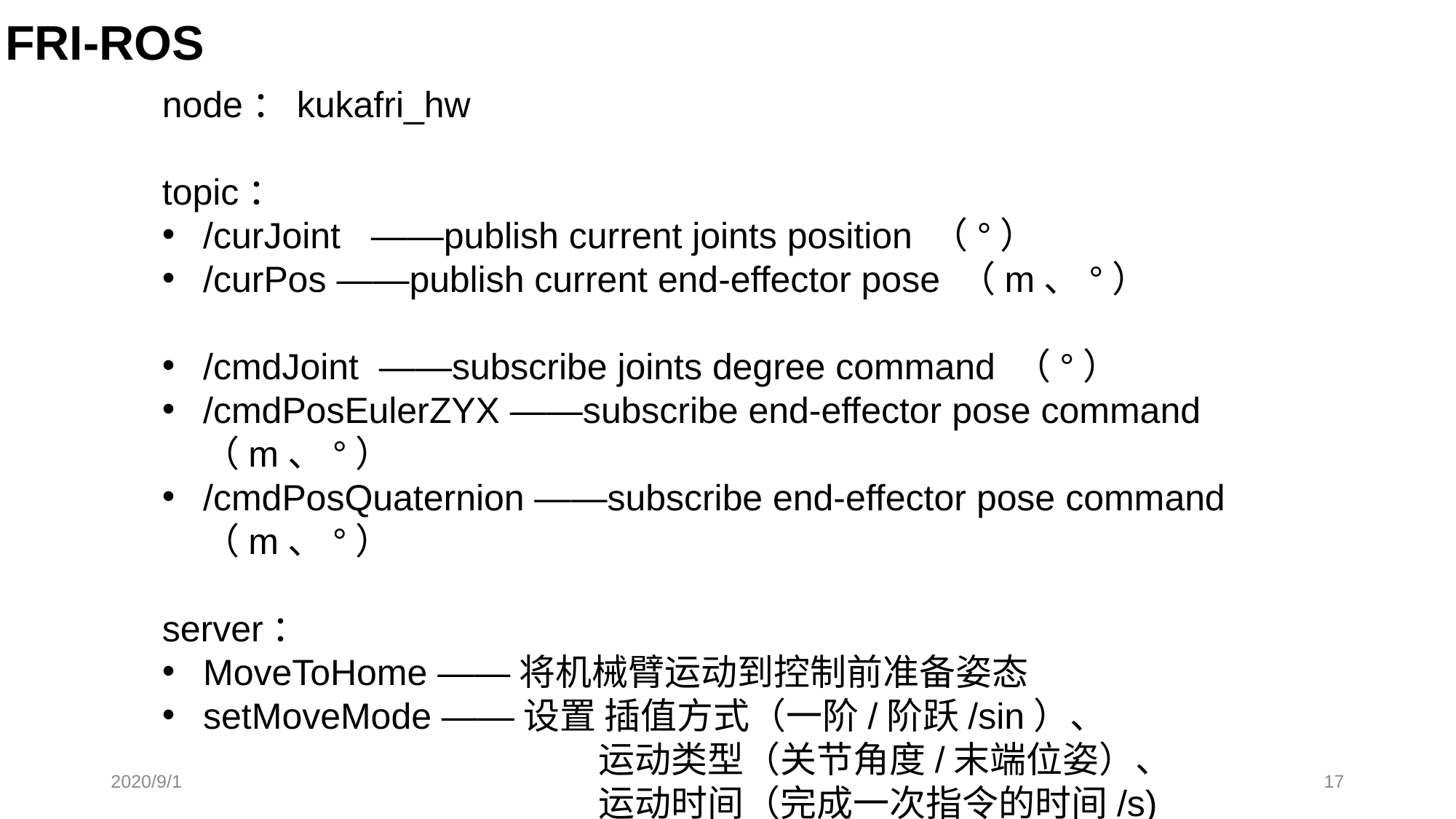

FRI-ROS
node：kukafri_hw

topic：
/curJoint   ——publish current joints position （°）
/curPos ——publish current end-effector pose （m、°）

/cmdJoint  ——subscribe joints degree command （°）
/cmdPosEulerZYX ——subscribe end-effector pose command （m、°）
/cmdPosQuaternion ——subscribe end-effector pose command （m、°）

server：
MoveToHome ——将机械臂运动到控制前准备姿态
setMoveMode ——设置 插值方式（一阶/阶跃/sin）、
  	运动类型（关节角度/末端位姿）、
	运动时间（完成一次指令的时间/s)
2020/9/1
17